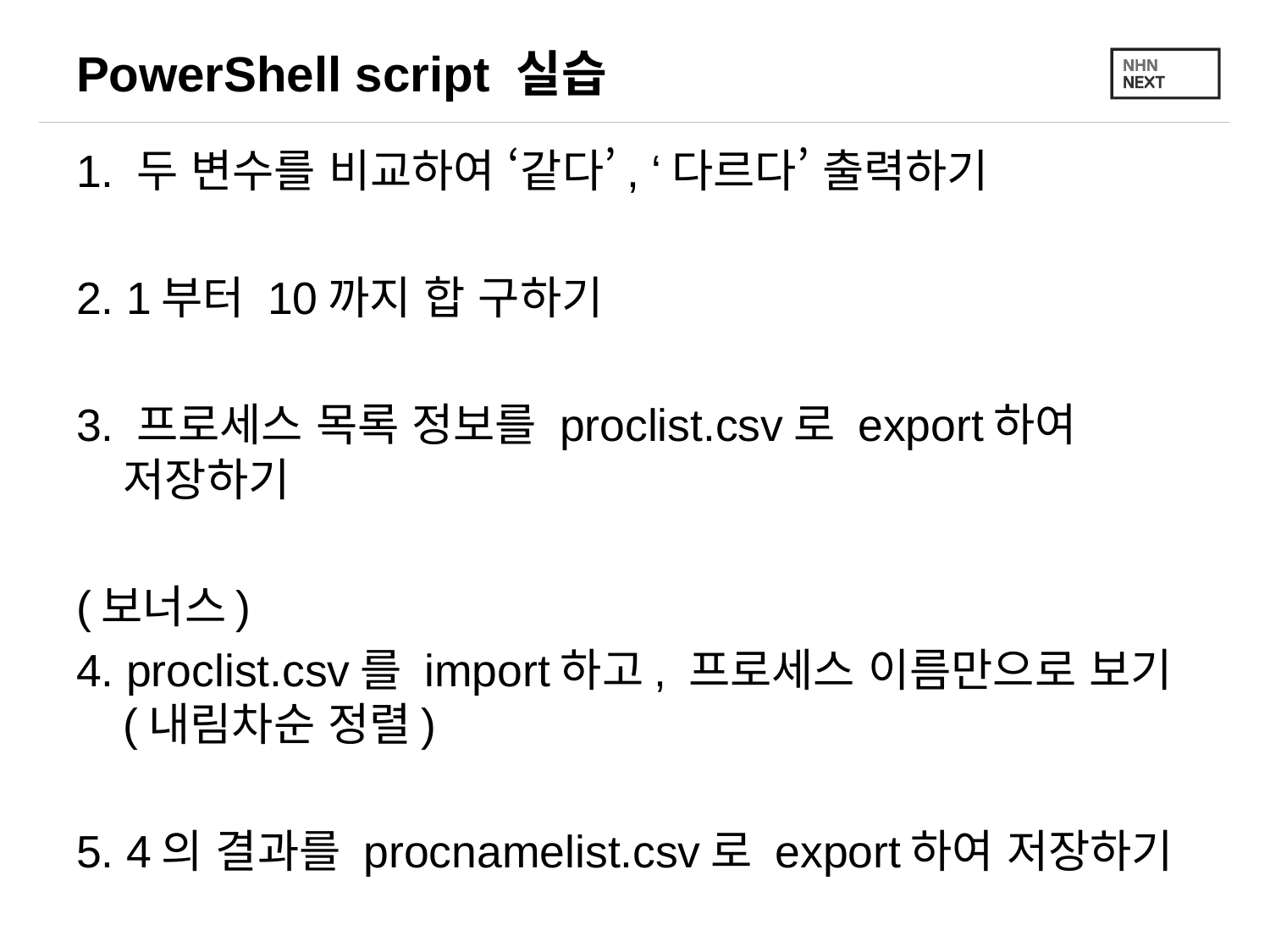

# PowerShell script 실습
1. 두 변수를 비교하여 ‘같다’, ‘다르다’ 출력하기

2. 1부터 10까지 합 구하기

3. 프로세스 목록 정보를 proclist.csv로 export하여 저장하기

(보너스)
4. proclist.csv를 import하고, 프로세스 이름만으로 보기(내림차순 정렬)

5. 4의 결과를 procnamelist.csv로 export하여 저장하기